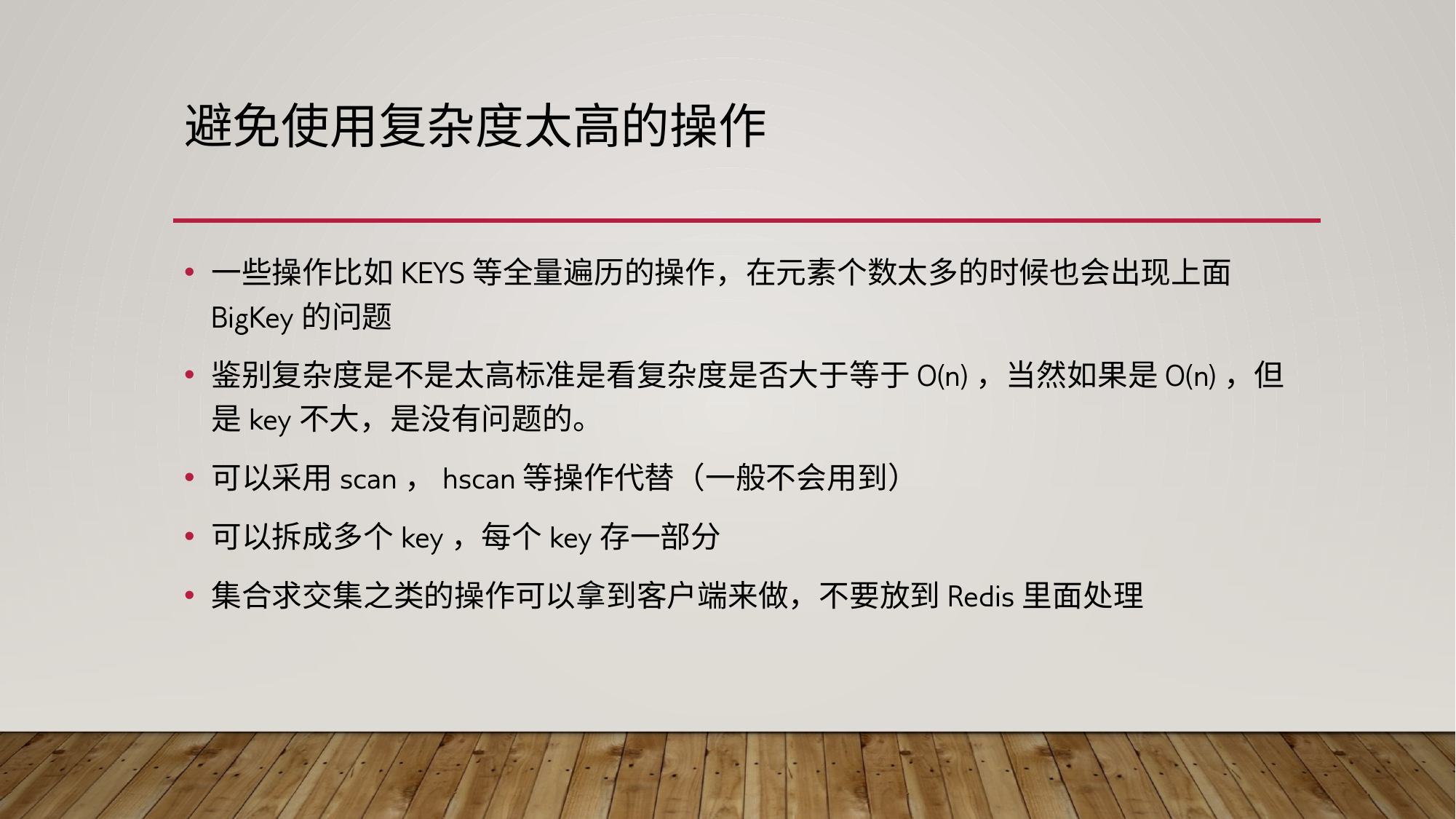

# 避免使用复杂度太高的操作
一些操作比如KEYS等全量遍历的操作，在元素个数太多的时候也会出现上面BigKey的问题
鉴别复杂度是不是太高标准是看复杂度是否大于等于O(n)，当然如果是O(n)，但是key不大，是没有问题的。
可以采用scan，hscan等操作代替（一般不会用到）
可以拆成多个key，每个key存一部分
集合求交集之类的操作可以拿到客户端来做，不要放到Redis里面处理